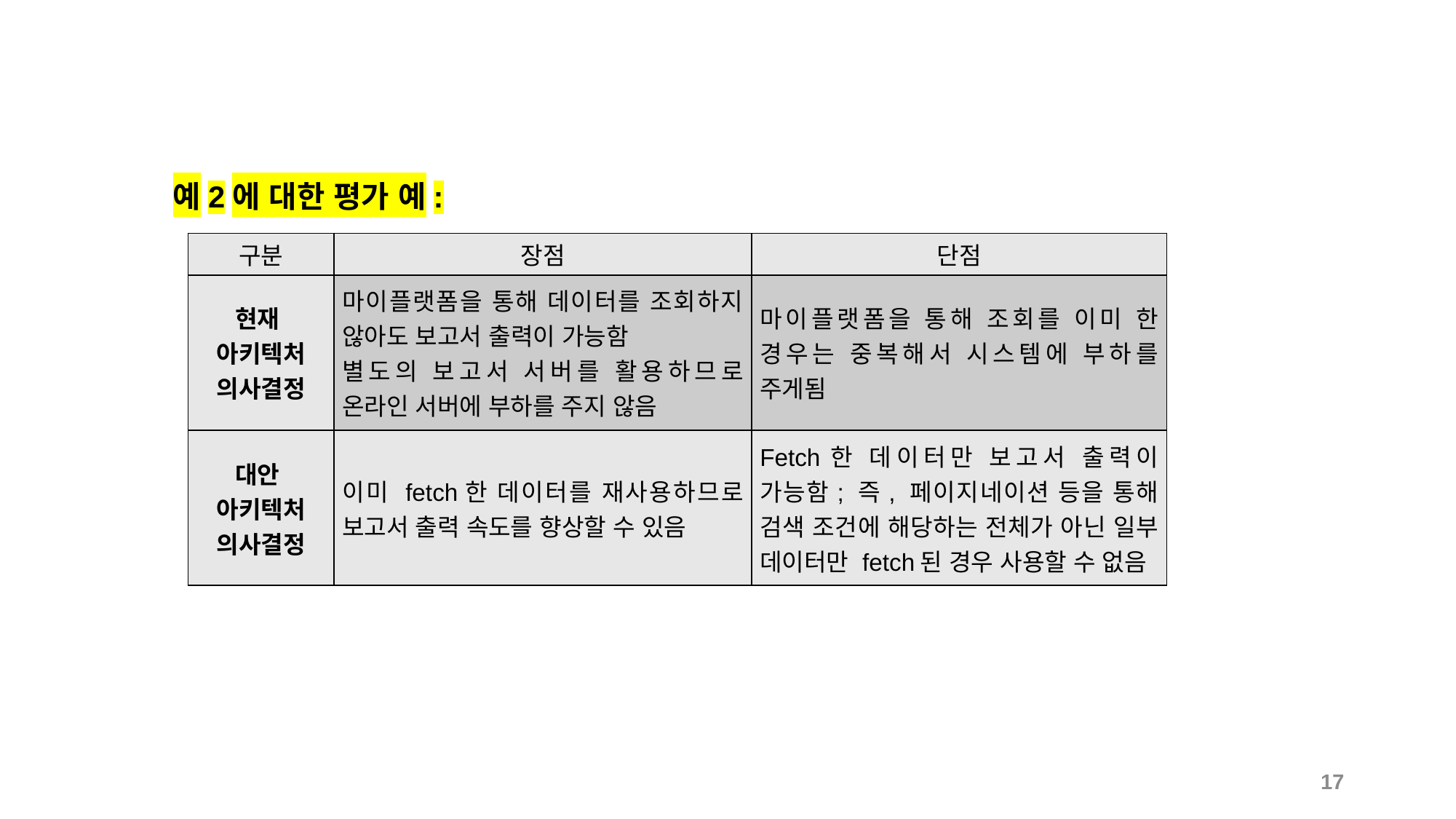

예2에 대한 평가 예:
| 구분 | 장점 | 단점 |
| --- | --- | --- |
| 현재 아키텍처 의사결정 | 마이플랫폼을 통해 데이터를 조회하지 않아도 보고서 출력이 가능함 별도의 보고서 서버를 활용하므로 온라인 서버에 부하를 주지 않음 | 마이플랫폼을 통해 조회를 이미 한 경우는 중복해서 시스템에 부하를 주게됨 |
| 대안 아키텍처 의사결정 | 이미 fetch한 데이터를 재사용하므로 보고서 출력 속도를 향상할 수 있음 | Fetch한 데이터만 보고서 출력이 가능함; 즉, 페이지네이션 등을 통해 검색 조건에 해당하는 전체가 아닌 일부 데이터만 fetch된 경우 사용할 수 없음 |
17